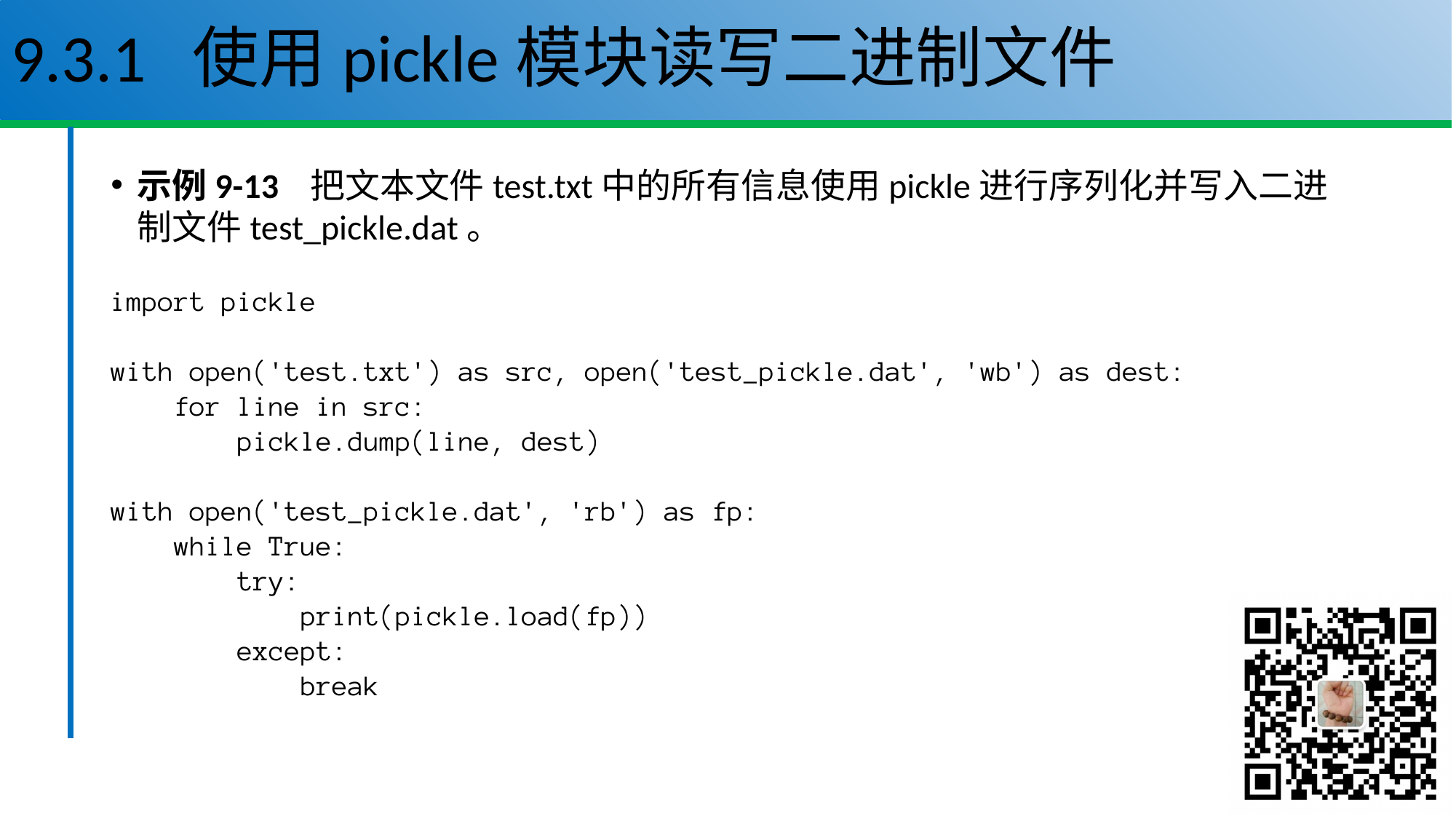

# 9.3.1  使用pickle模块读写二进制文件
示例9-13   把文本文件test.txt中的所有信息使用pickle进行序列化并写入二进制文件test_pickle.dat。

import pickle

with open('test.txt') as src, open('test_pickle.dat', 'wb') as dest:
    for line in src:
        pickle.dump(line, dest)

with open('test_pickle.dat', 'rb') as fp:
    while True:
        try:
            print(pickle.load(fp))
        except:
            break
24